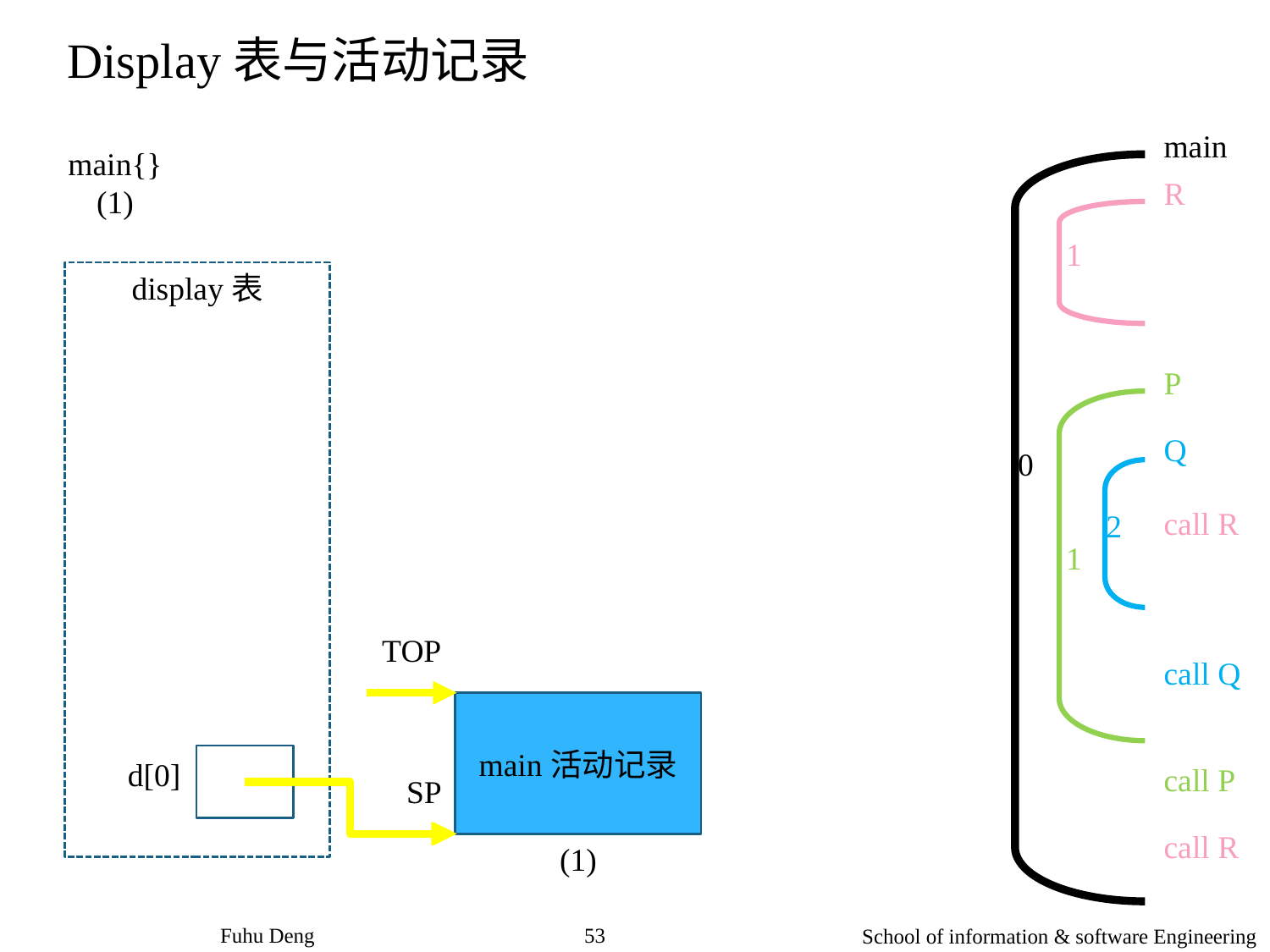

Display表与活动记录
main
main{}
(1)

R

1
display表
P

Q
0

call R
2
1
TOP
call Q
main活动记录

d[0]
call P
SP
call R
(1)
Fuhu Deng
53
School of information & software Engineering